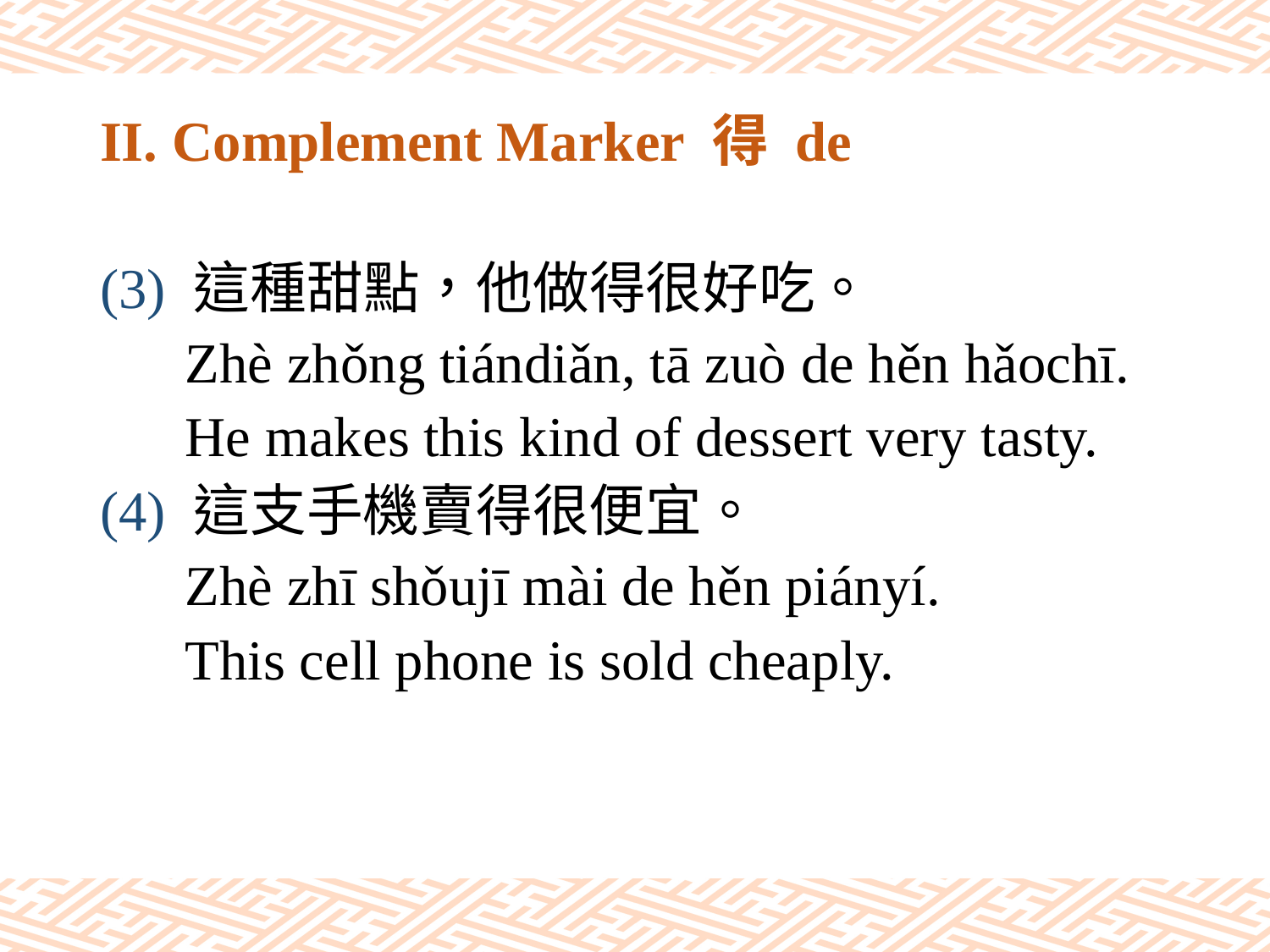

# II. Complement Marker 得 de
(3) 這種甜點，他做得很好吃。
      Zhè zhǒng tiándiǎn, tā zuò de hěn hǎochī.
      He makes this kind of dessert very tasty.
(4) 這支手機賣得很便宜。
      Zhè zhī shǒujī mài de hěn piányí.
      This cell phone is sold cheaply.